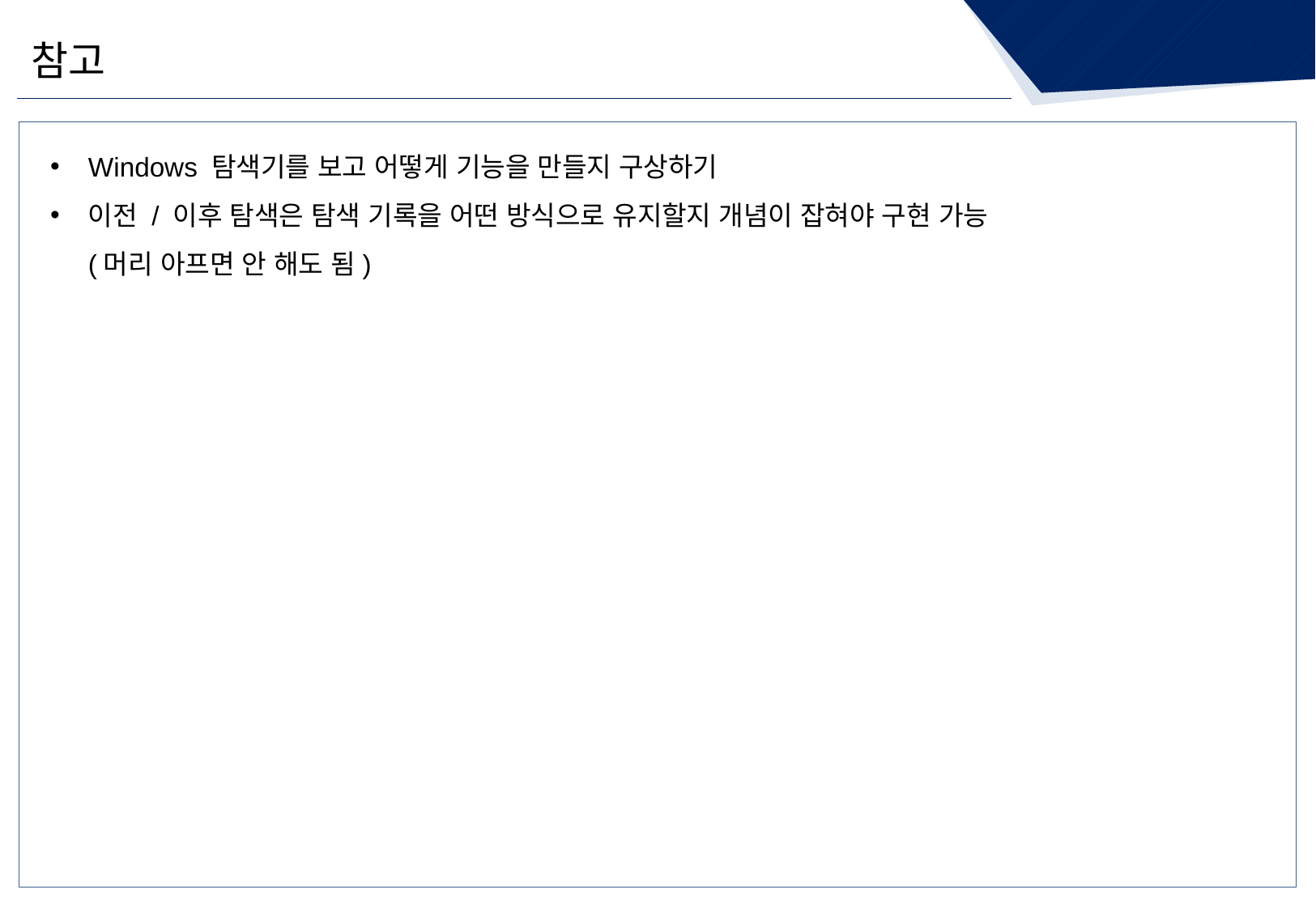

참고

Windows 탐색기를 보고 어떻게 기능을 만들지 구상하기
이전 / 이후 탐색은 탐색 기록을 어떤 방식으로 유지할지 개념이 잡혀야 구현 가능
(머리 아프면 안 해도 됨)